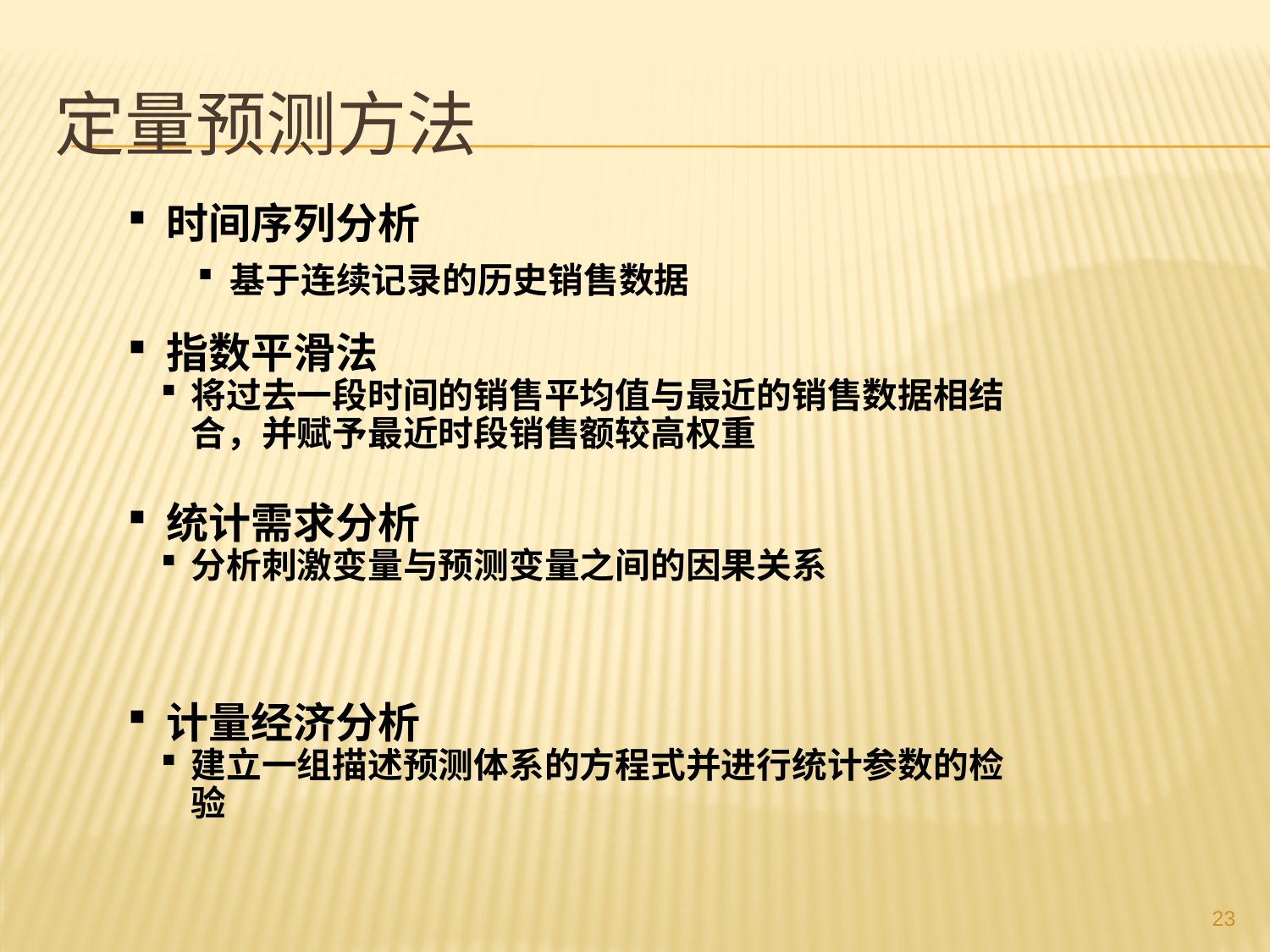

# 定量预测方法
 时间序列分析
 基于连续记录的历史销售数据
 指数平滑法
将过去一段时间的销售平均值与最近的销售数据相结合，并赋予最近时段销售额较高权重
 统计需求分析
分析刺激变量与预测变量之间的因果关系
 计量经济分析
建立一组描述预测体系的方程式并进行统计参数的检验
23